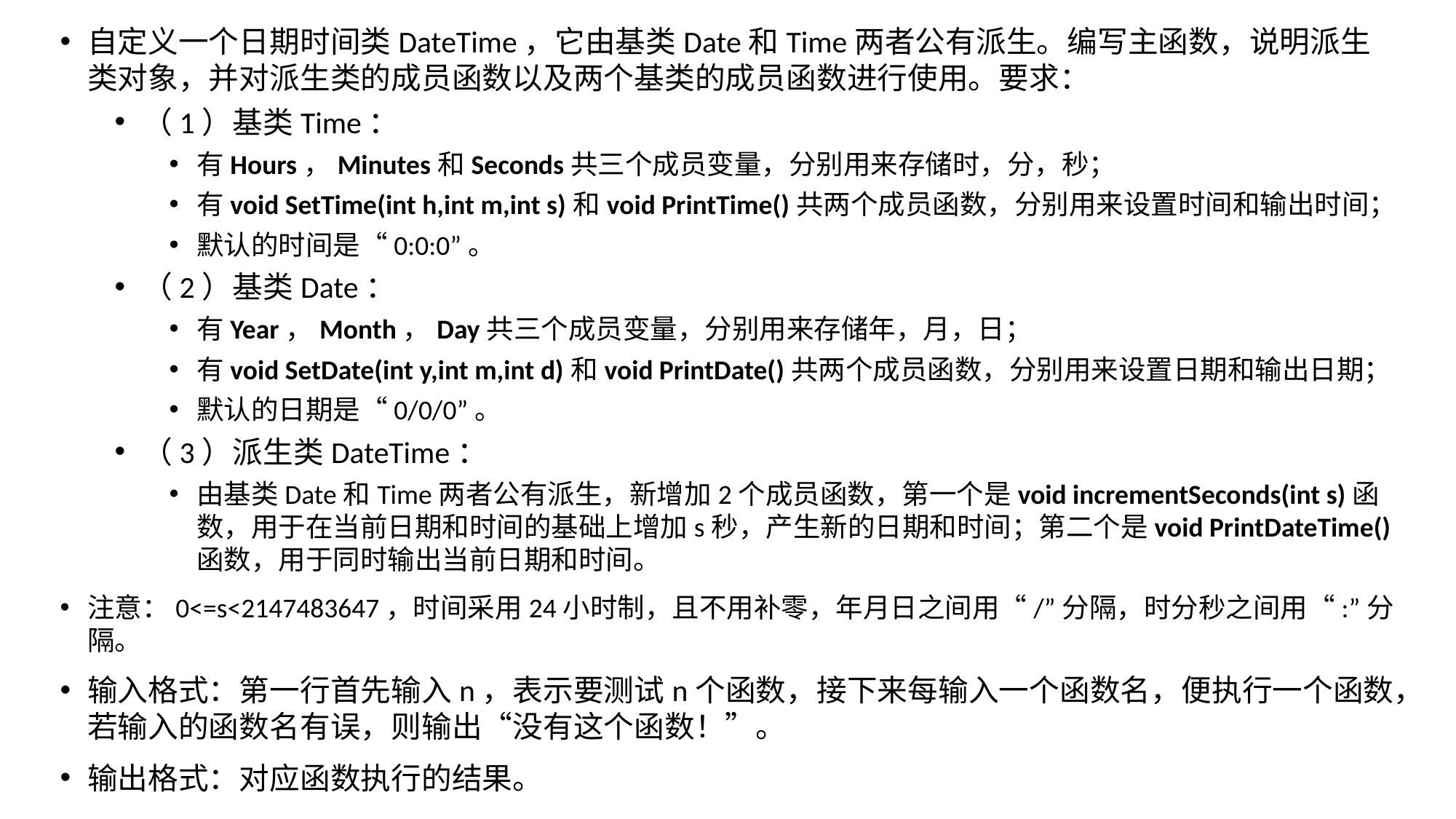

自定义一个日期时间类DateTime，它由基类Date和Time两者公有派生。编写主函数，说明派生类对象，并对派生类的成员函数以及两个基类的成员函数进行使用。要求：
（1）基类Time：
有Hours，Minutes和Seconds共三个成员变量，分别用来存储时，分，秒；
有void SetTime(int h,int m,int s)和void PrintTime()共两个成员函数，分别用来设置时间和输出时间；
默认的时间是“0:0:0”。
（2）基类Date：
有Year，Month，Day共三个成员变量，分别用来存储年，月，日；
有void SetDate(int y,int m,int d)和void PrintDate()共两个成员函数，分别用来设置日期和输出日期；
默认的日期是“0/0/0”。
（3）派生类DateTime：
由基类Date和Time两者公有派生，新增加2个成员函数，第一个是void incrementSeconds(int s)函数，用于在当前日期和时间的基础上增加s秒，产生新的日期和时间；第二个是void PrintDateTime()函数，用于同时输出当前日期和时间。
注意：0<=s<2147483647，时间采用24小时制，且不用补零，年月日之间用“/”分隔，时分秒之间用“:”分隔。
输入格式：第一行首先输入n，表示要测试n个函数，接下来每输入一个函数名，便执行一个函数，若输入的函数名有误，则输出“没有这个函数！”。
输出格式：对应函数执行的结果。